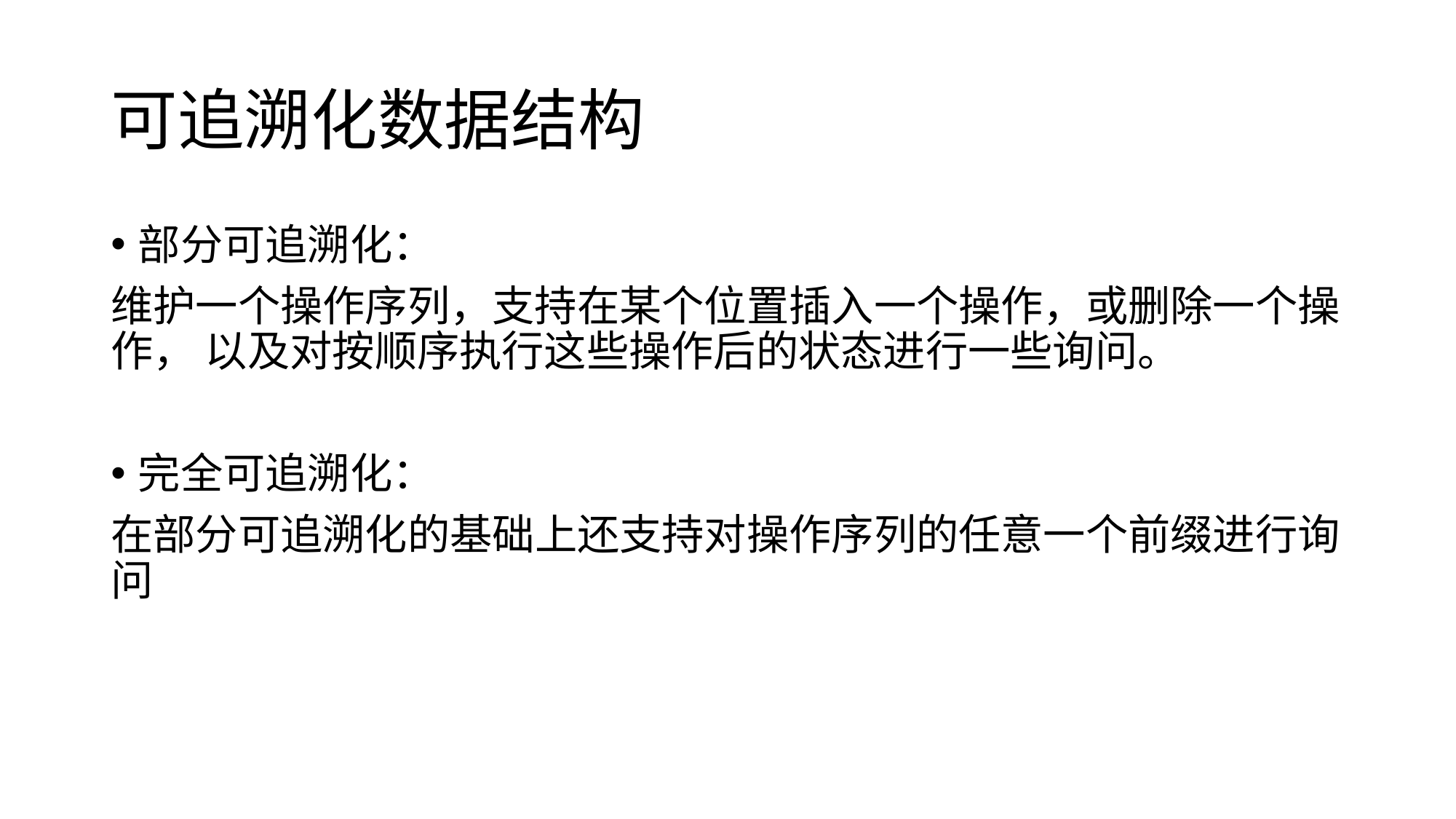

# 可追溯化数据结构
部分可追溯化：
维护一个操作序列，支持在某个位置插入一个操作，或删除一个操作， 以及对按顺序执行这些操作后的状态进行一些询问。

完全可追溯化：
在部分可追溯化的基础上还支持对操作序列的任意一个前缀进行询问